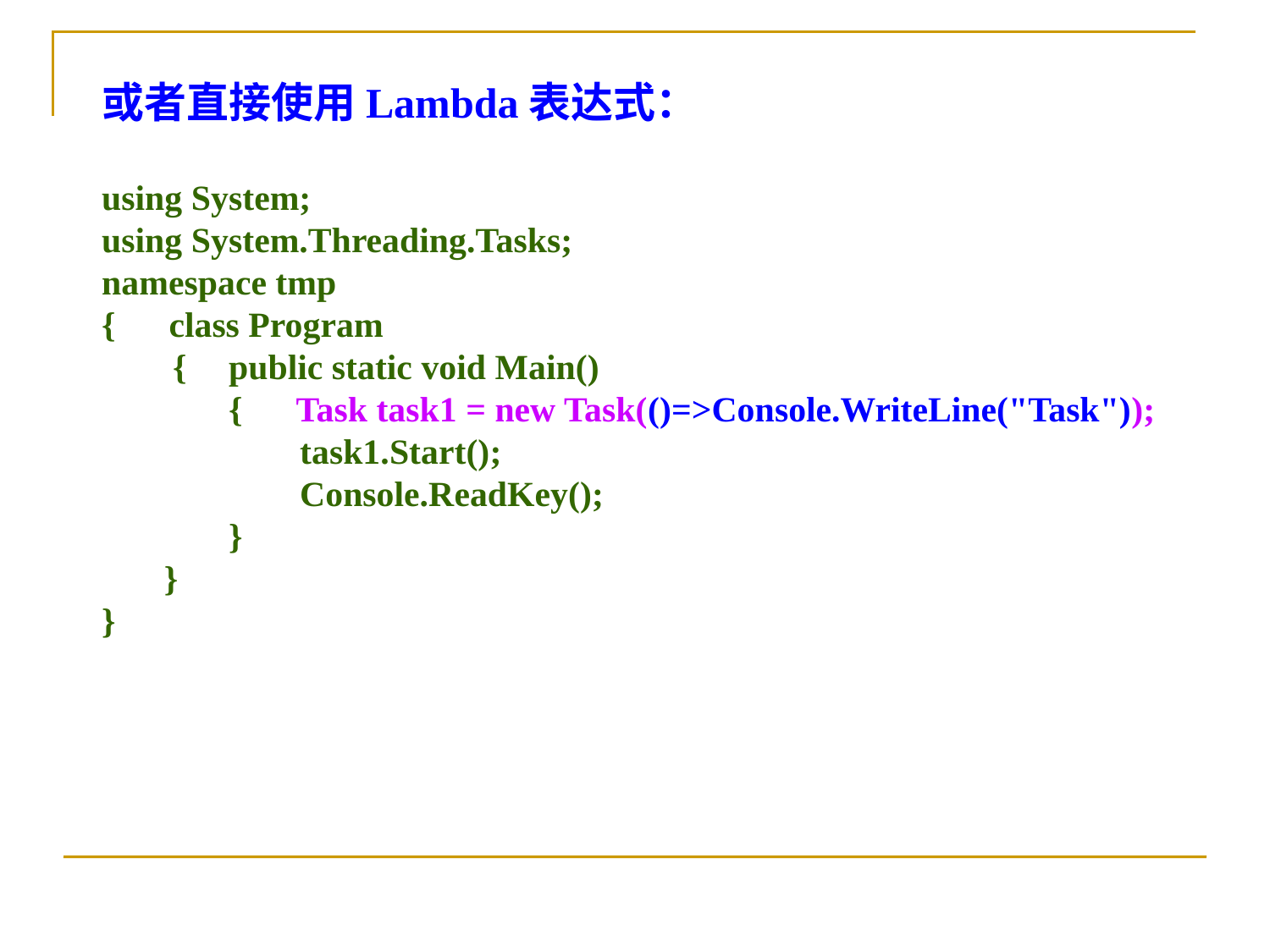

或者直接使用Lambda表达式：
using System;
using System.Threading.Tasks;
namespace tmp
{      class Program
        {	public static void Main()
        	{      Task task1 = new Task(()=>Console.WriteLine("Task"));
            	        task1.Start();
            	        Console.ReadKey();
        	}
       }
}